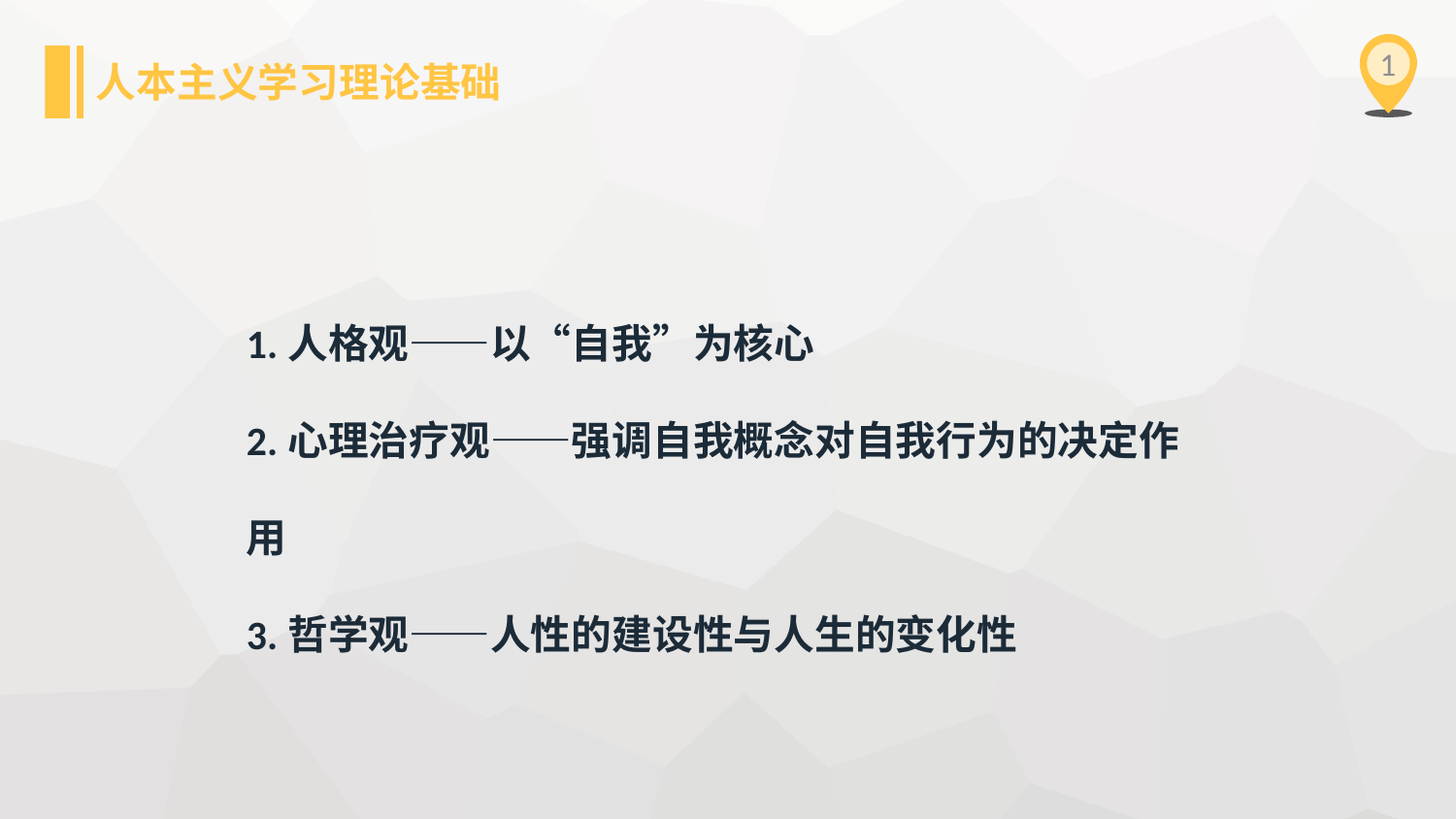

1

人本主义学习理论基础
1.人格观——以“自我”为核心
2.心理治疗观——强调自我概念对自我行为的决定作用
3.哲学观——人性的建设性与人生的变化性